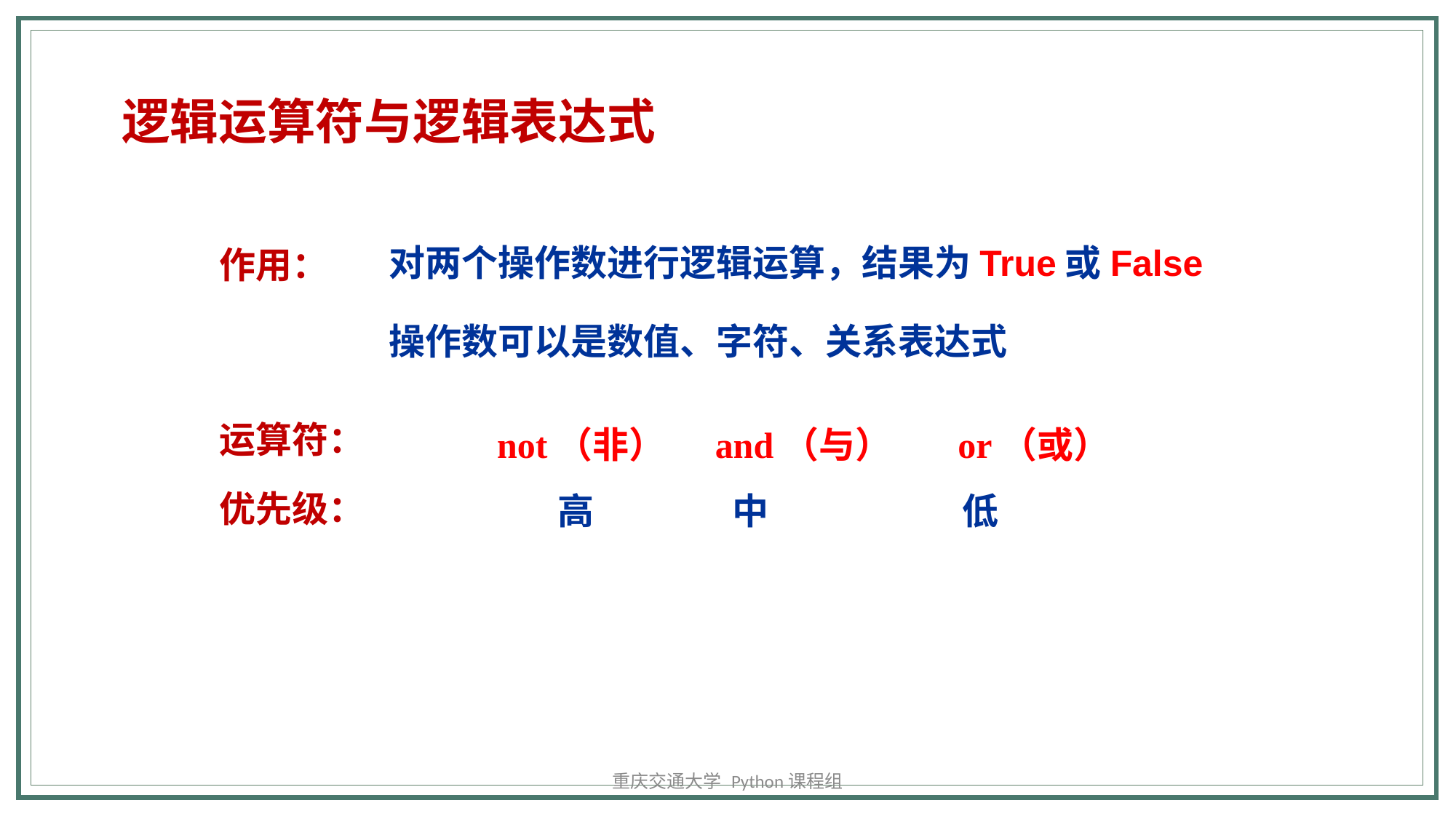

逻辑运算符与逻辑表达式
对两个操作数进行逻辑运算，结果为True或False
作用：
操作数可以是数值、字符、关系表达式
运算符：
not（非）     and（与）       or（或）
优先级：
高
中
低
重庆交通大学 Python课程组